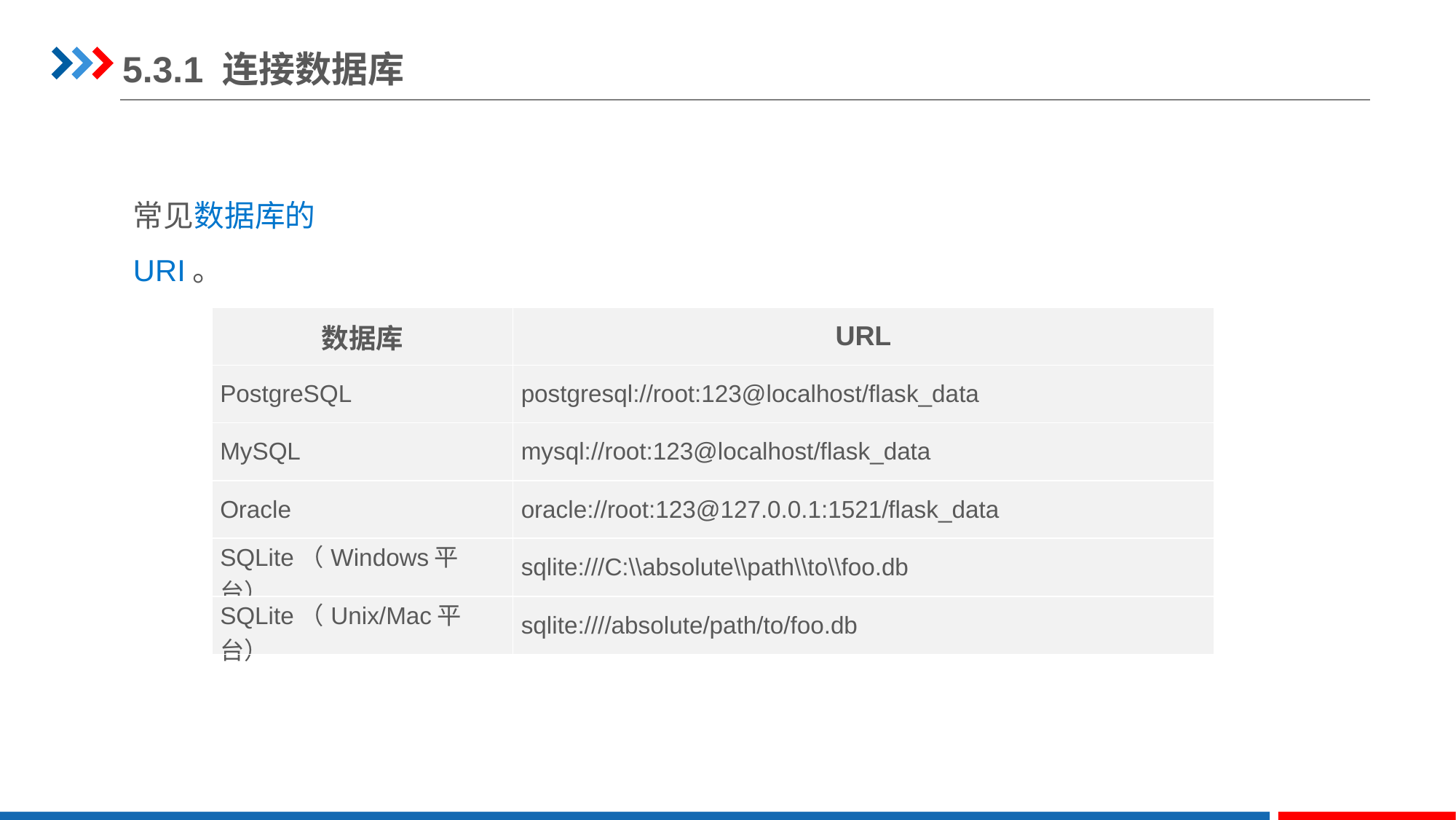

5.3.1 连接数据库
常见数据库的URI。
| 数据库 | URL |
| --- | --- |
| PostgreSQL | postgresql://root:123@localhost/flask\_data |
| MySQL | mysql://root:123@localhost/flask\_data |
| Oracle | oracle://root:123@127.0.0.1:1521/flask\_data |
| SQLite（Windows平台） | sqlite:///C:\\absolute\\path\\to\\foo.db |
| SQLite（Unix/Mac平台） | sqlite:////absolute/path/to/foo.db |